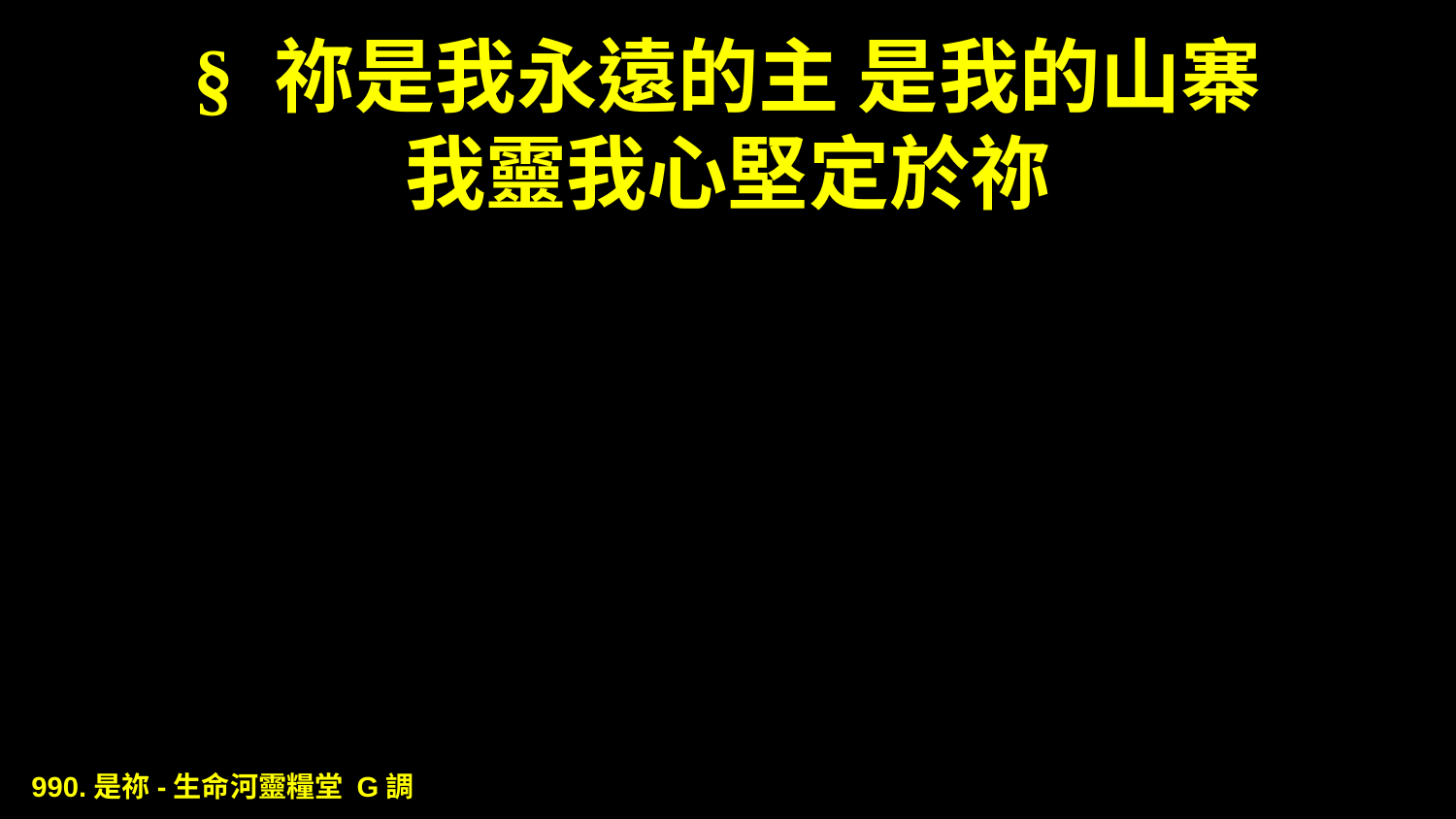

# § 祢是我永遠的主 是我的山寨 我靈我心堅定於祢
990.是祢-生命河靈糧堂 G調